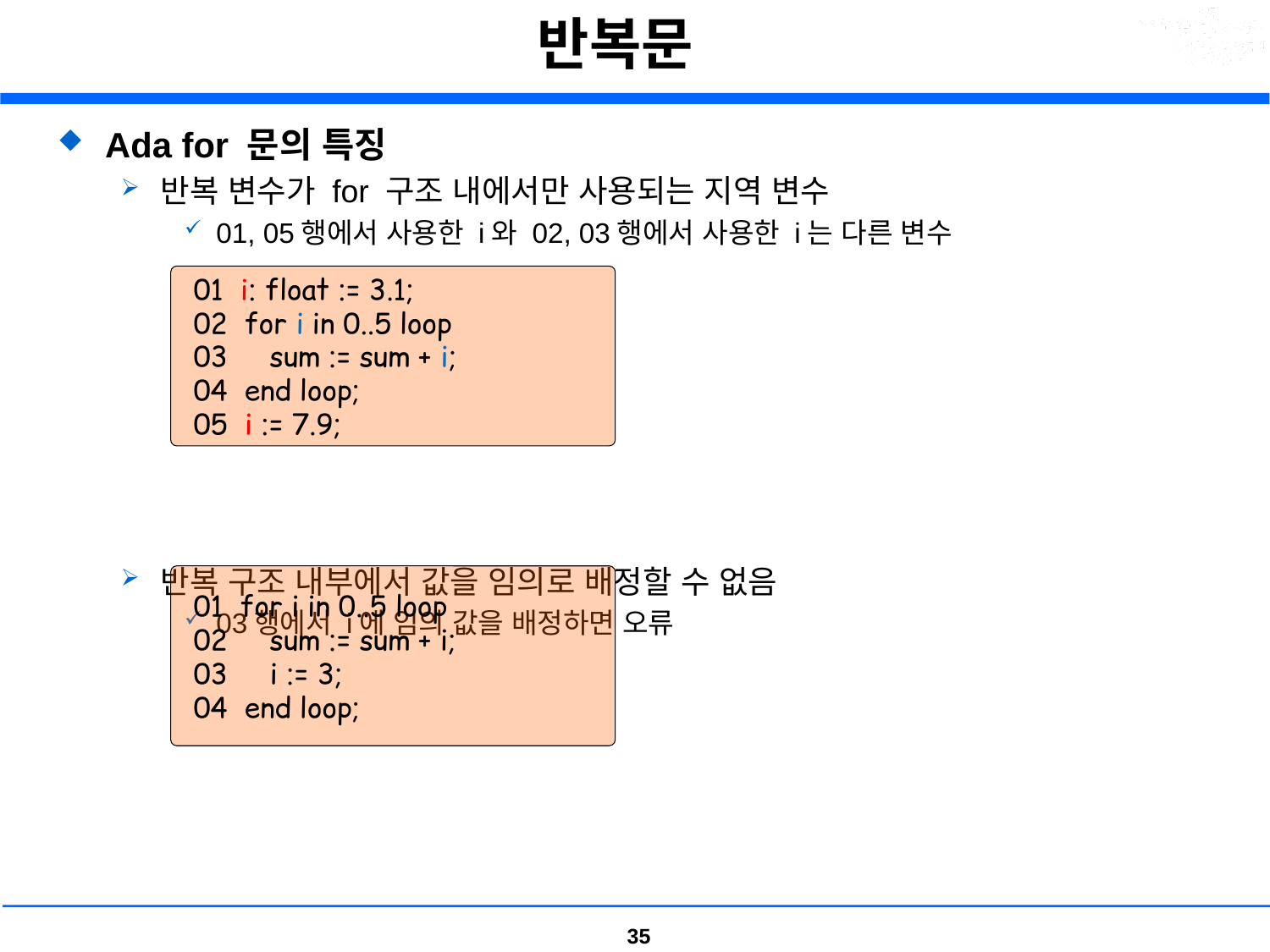

# 반복문
Ada for 문의 특징
반복 변수가 for 구조 내에서만 사용되는 지역 변수
01, 05행에서 사용한 i와 02, 03행에서 사용한 i는 다른 변수

반복 구조 내부에서 값을 임의로 배정할 수 없음
03행에서 i에 임의 값을 배정하면 오류

 01  i: float := 3.1;
 02  for i in 0..5 loop
 03     sum := sum + i;
 04  end loop;
 05  i := 7.9;
 01  for i in 0..5 loop
 02     sum := sum + i;
 03     i := 3;
 04  end loop;